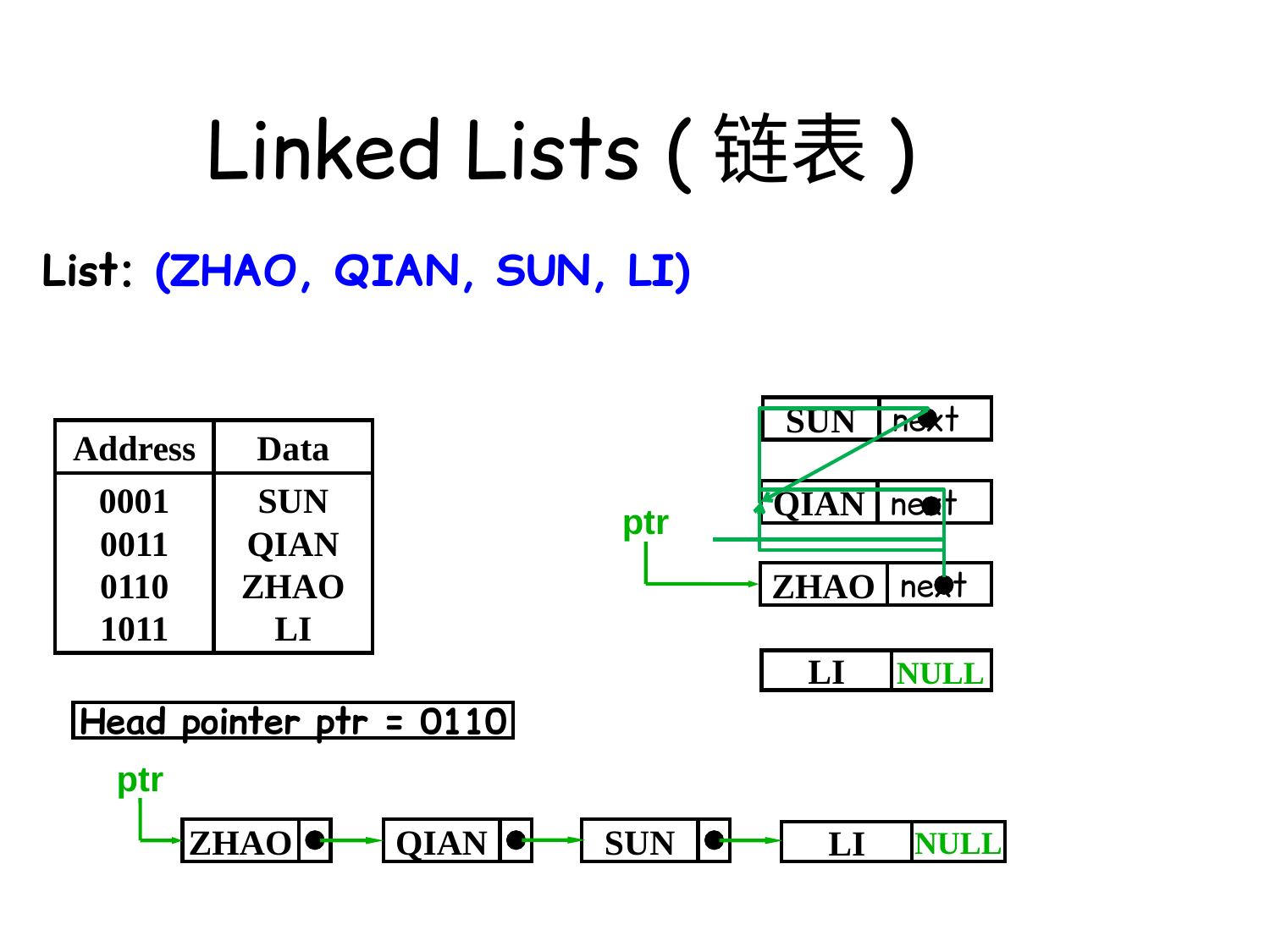

# Linked Lists (链表)
List: (ZHAO, QIAN, SUN, LI)
SUN
next

Address
Data
0001
0011
0110
1011
SUN
QIAN
ZHAO
LI
QIAN
next

ptr

ZHAO
next

LI
next
NULL
Head pointer ptr = 0110
ptr

ZHAO

QIAN

SUN

LI
NULL